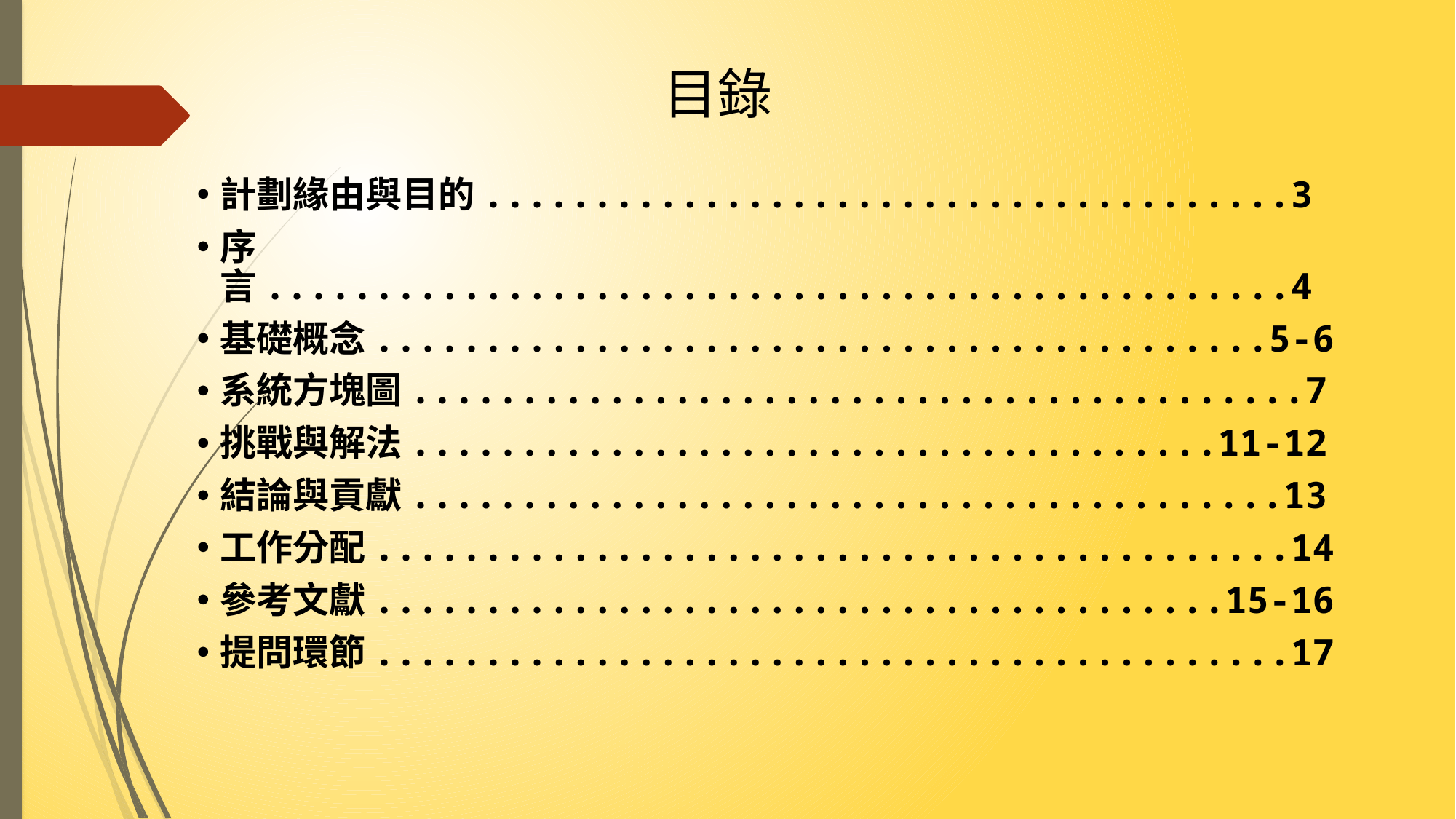

# 目錄
計劃緣由與目的.....................................3
序言...............................................4
基礎概念.........................................5-6
系統方塊圖.........................................7
挑戰與解法.....................................11-12
結論與貢獻........................................13
工作分配..........................................14
參考文獻.......................................15-16
提問環節..........................................17